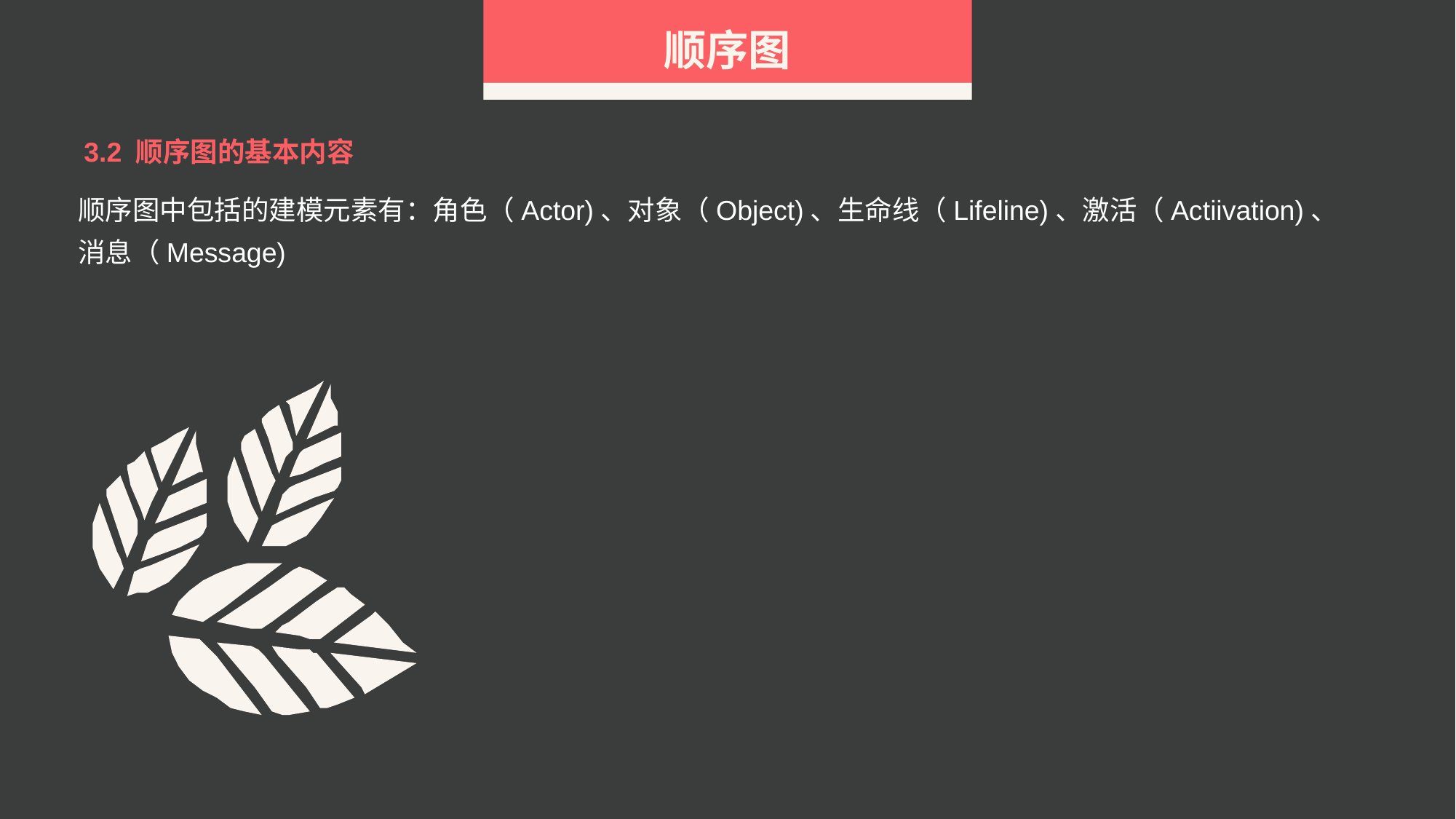

顺序图
3.2 顺序图的基本内容
顺序图中包括的建模元素有：角色（Actor)、对象（Object)、生命线（Lifeline)、激活（Actiivation)、消息（Message)